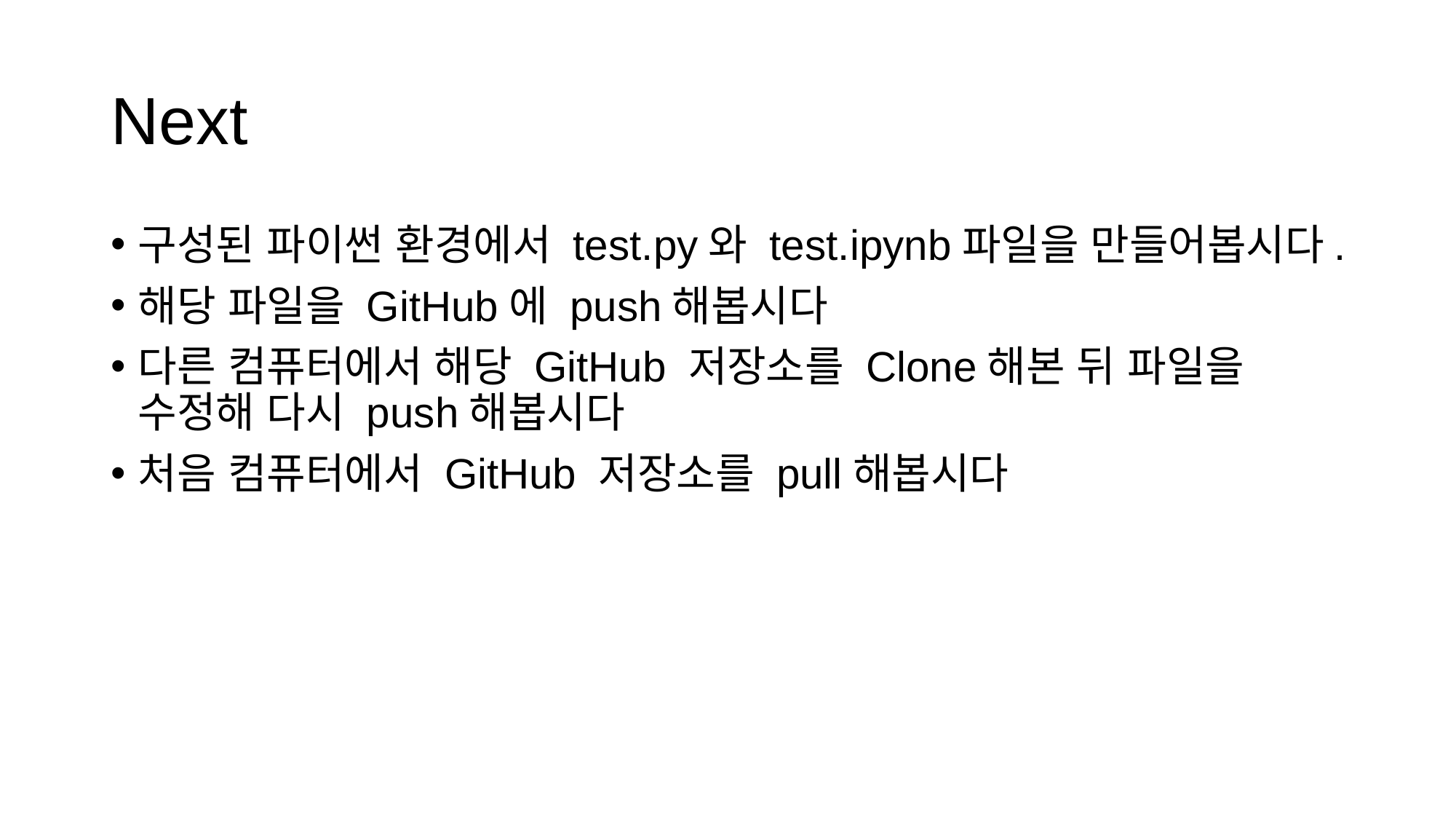

# Next
구성된 파이썬 환경에서 test.py와 test.ipynb파일을 만들어봅시다.
해당 파일을 GitHub에 push해봅시다
다른 컴퓨터에서 해당 GitHub 저장소를 Clone해본 뒤 파일을 수정해 다시 push해봅시다
처음 컴퓨터에서 GitHub 저장소를 pull해봅시다